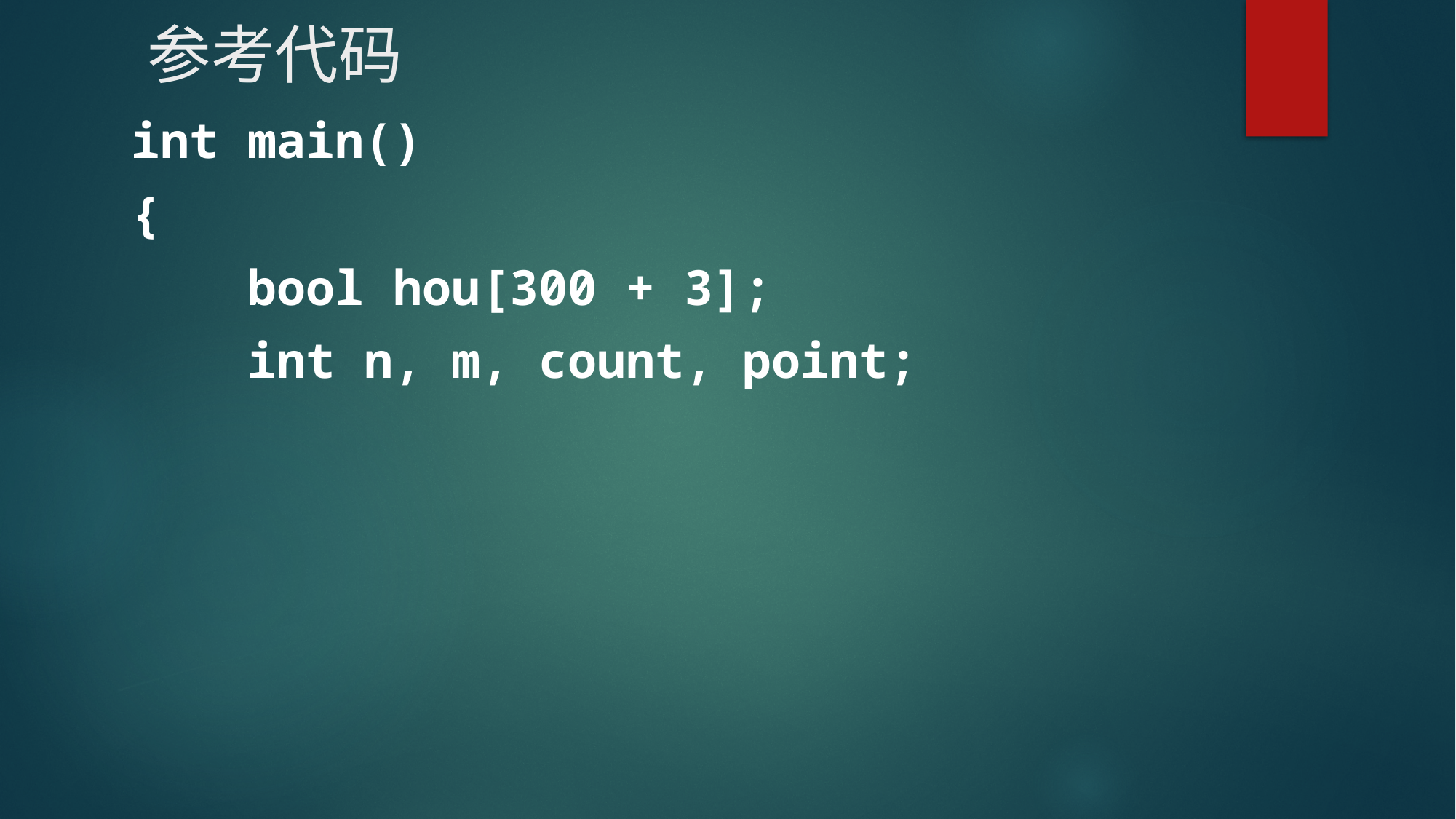

# 参考代码
int main()
{
    bool hou[300 + 3];
    int n, m, count, point;